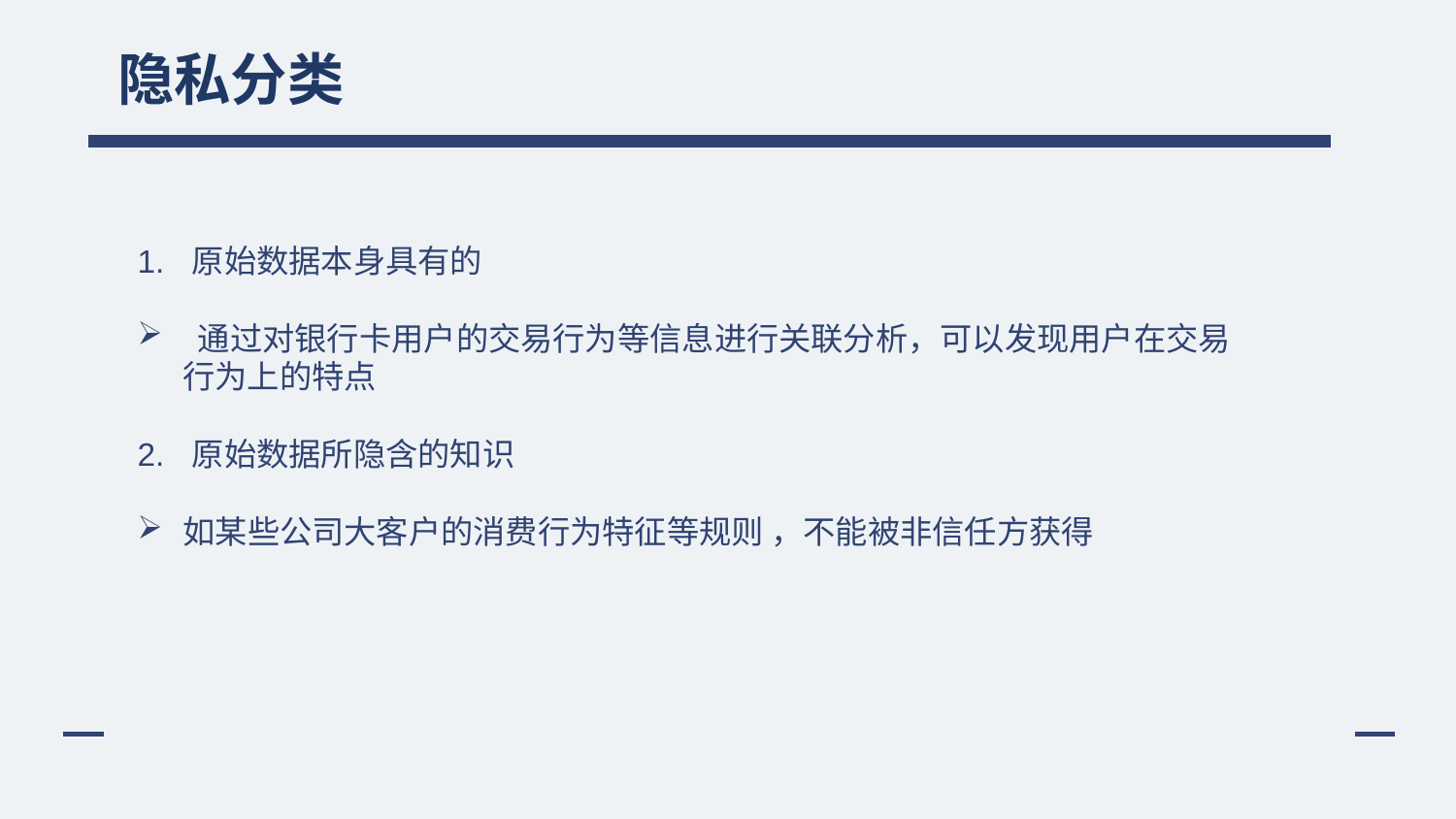

隐私分类
原始数据本身具有的

 通过对银行卡用户的交易行为等信息进行关联分析，可以发现用户在交易行为上的特点

原始数据所隐含的知识

如某些公司大客户的消费行为特征等规则 ，不能被非信任方获得